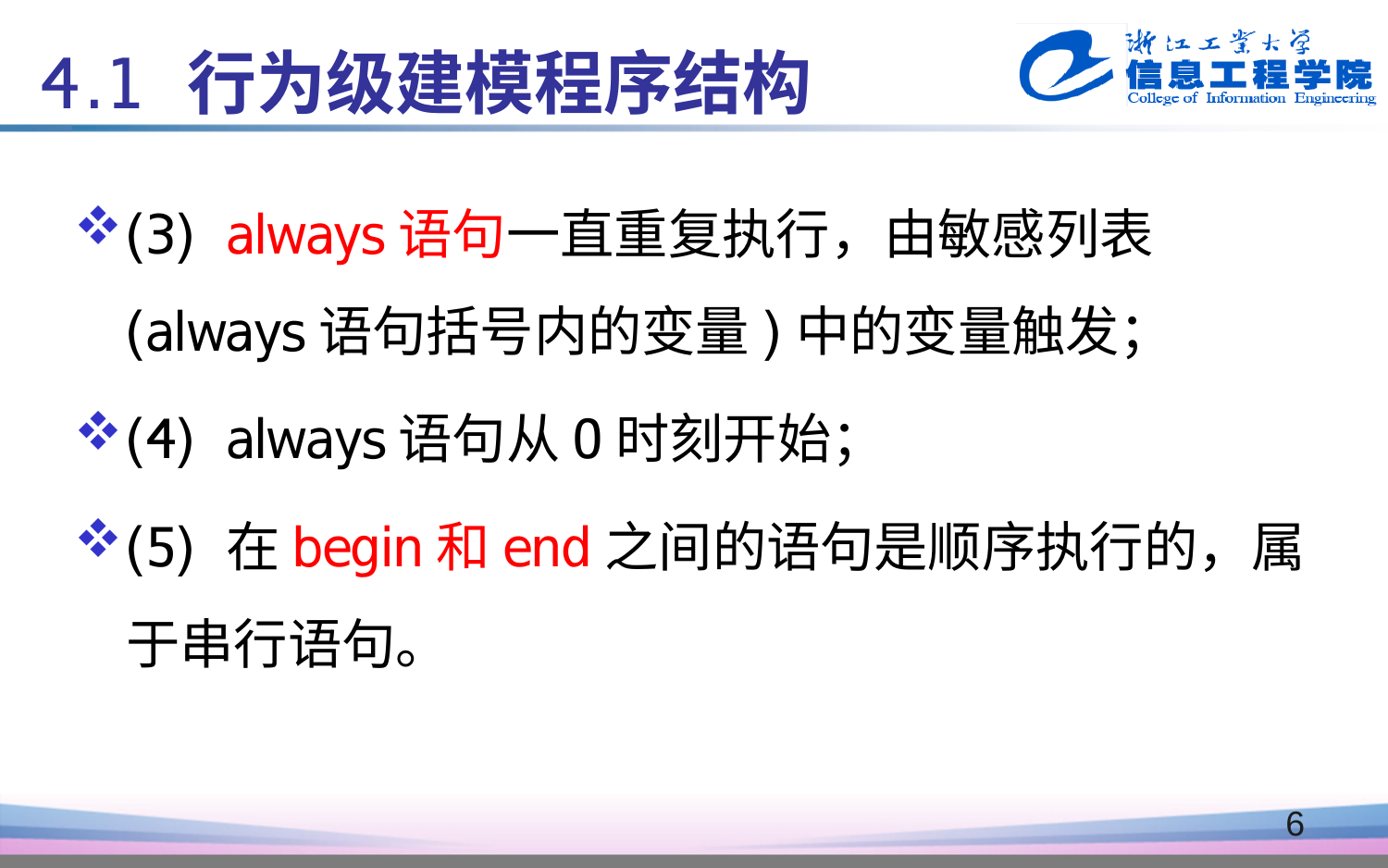

4.1 行为级建模程序结构
(3)  always语句一直重复执行，由敏感列表(always语句括号内的变量)中的变量触发；
(4)  always语句从0时刻开始；
(5) 在begin和end之间的语句是顺序执行的，属于串行语句。
6